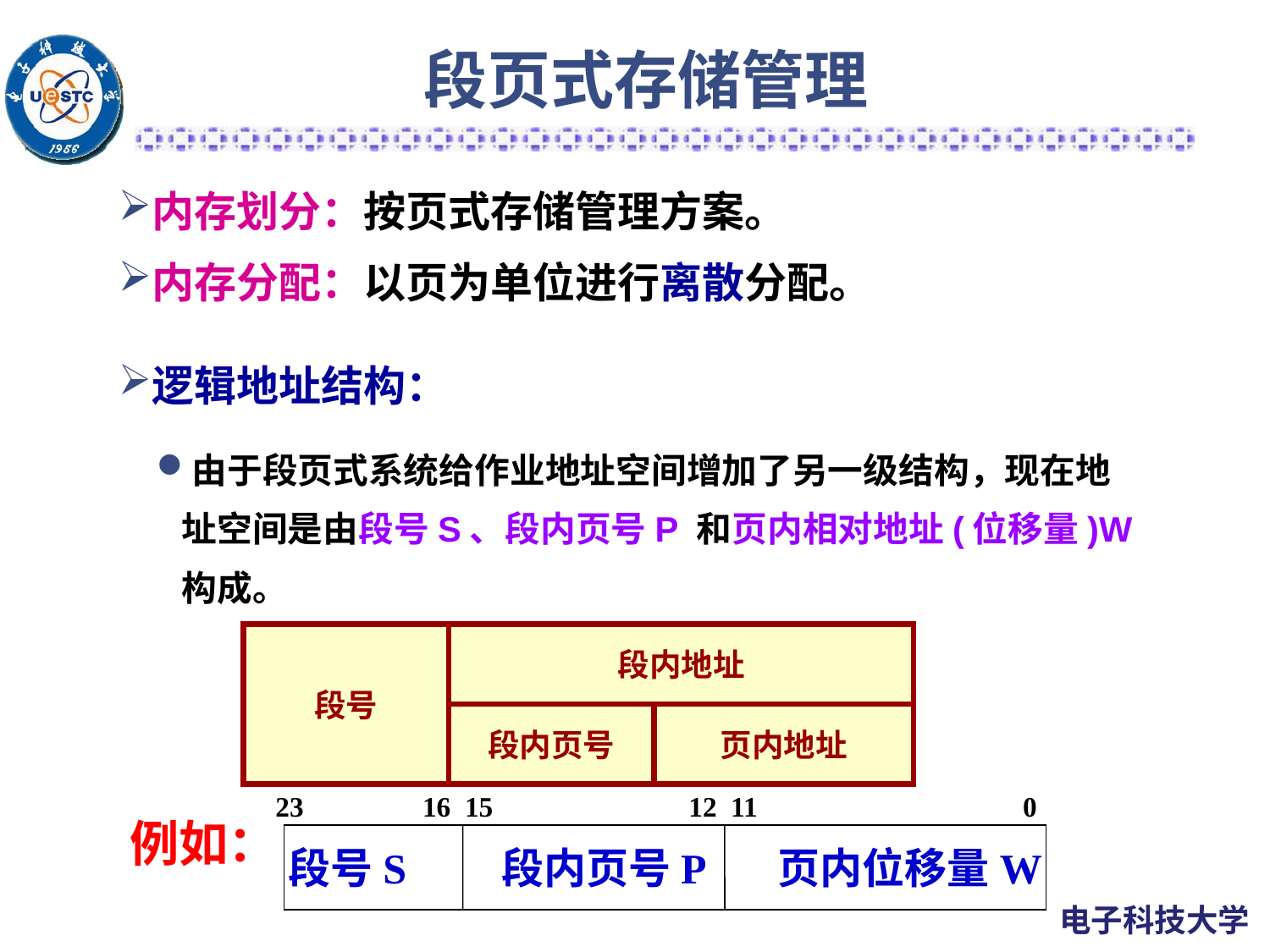

# 段页式存储管理
内存划分：按页式存储管理方案。
内存分配：以页为单位进行离散分配。
逻辑地址结构：
由于段页式系统给作业地址空间增加了另一级结构，现在地址空间是由段号S、段内页号P 和页内相对地址(位移量)W构成。
段号
段内地址
段内页号
页内地址
23                 16  15                            12  11                                      0
段号S        段内页号P      页内位移量W

例如：